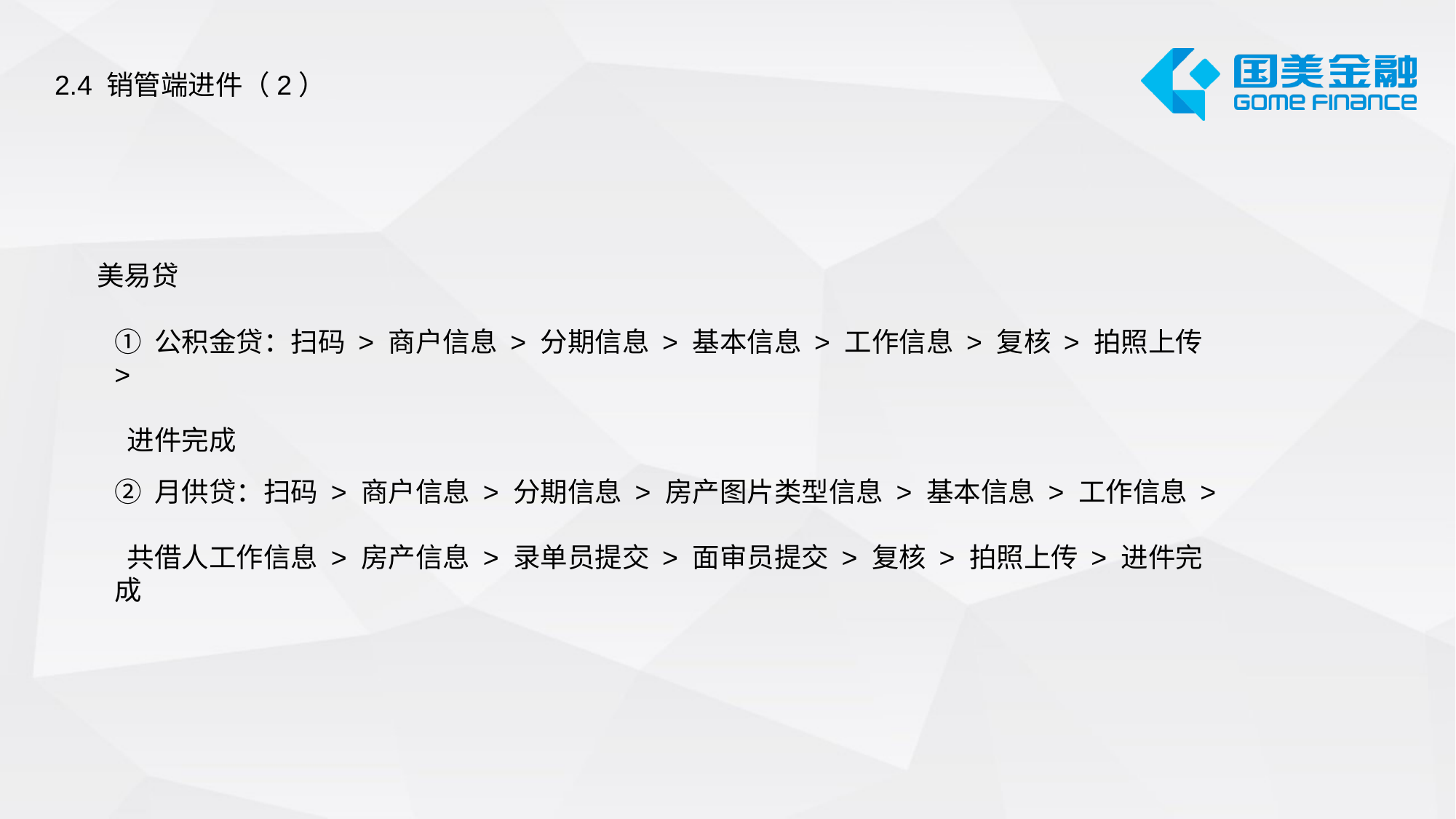

2.4 销管端进件（2）
美易贷
① 公积金贷：扫码 > 商户信息 > 分期信息 > 基本信息 > 工作信息 > 复核 > 拍照上传 >

 进件完成
② 月供贷：扫码 > 商户信息 > 分期信息 > 房产图片类型信息 > 基本信息 > 工作信息 >

 共借人工作信息 > 房产信息 > 录单员提交 > 面审员提交 > 复核 > 拍照上传 > 进件完成